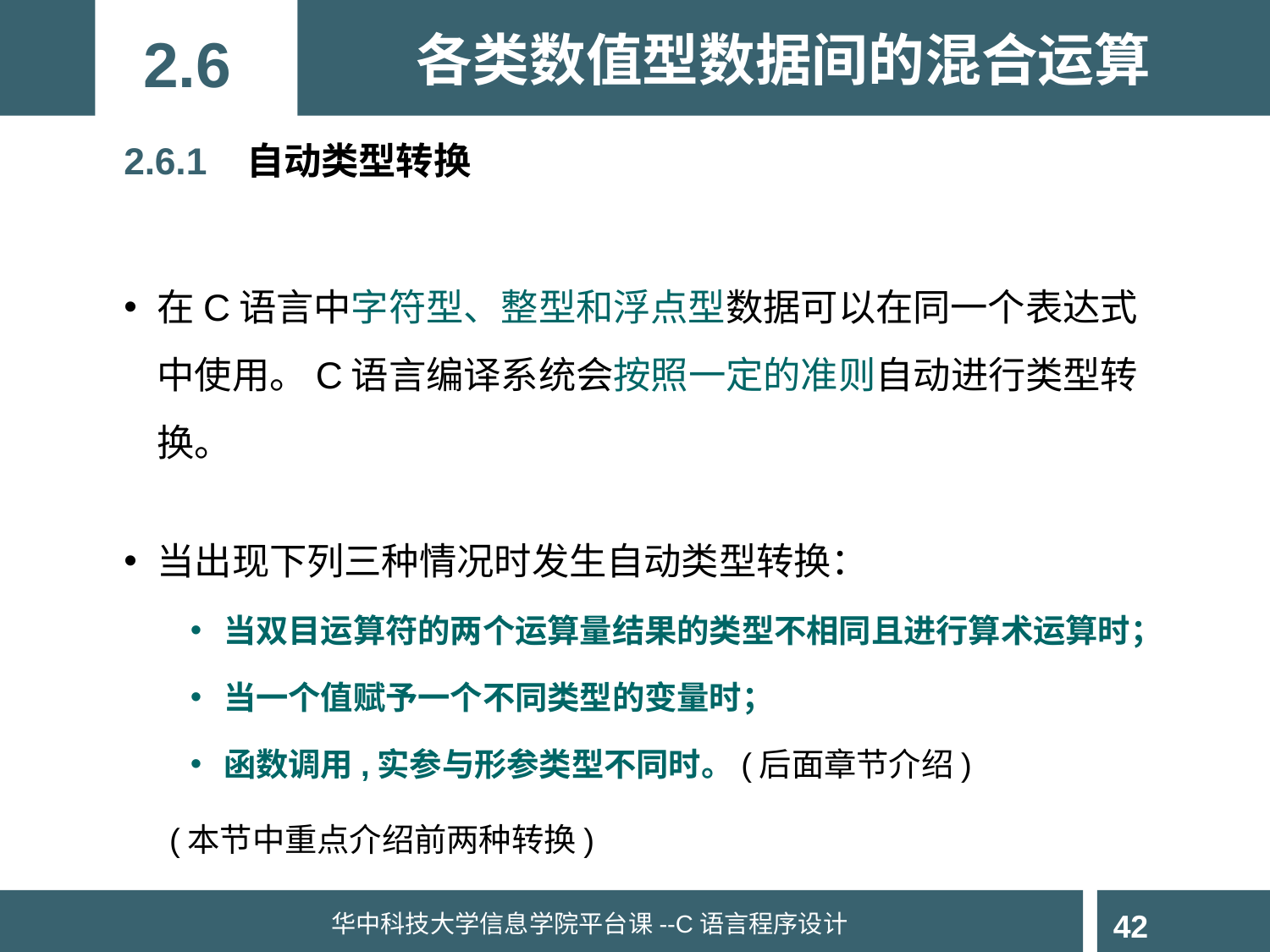

各类数值型数据间的混合运算
2.6
2.6.1   自动类型转换

在C语言中字符型、整型和浮点型数据可以在同一个表达式中使用。C语言编译系统会按照一定的准则自动进行类型转换。

当出现下列三种情况时发生自动类型转换：
当双目运算符的两个运算量结果的类型不相同且进行算术运算时；
当一个值赋予一个不同类型的变量时；
函数调用,实参与形参类型不同时。(后面章节介绍)
     (本节中重点介绍前两种转换)